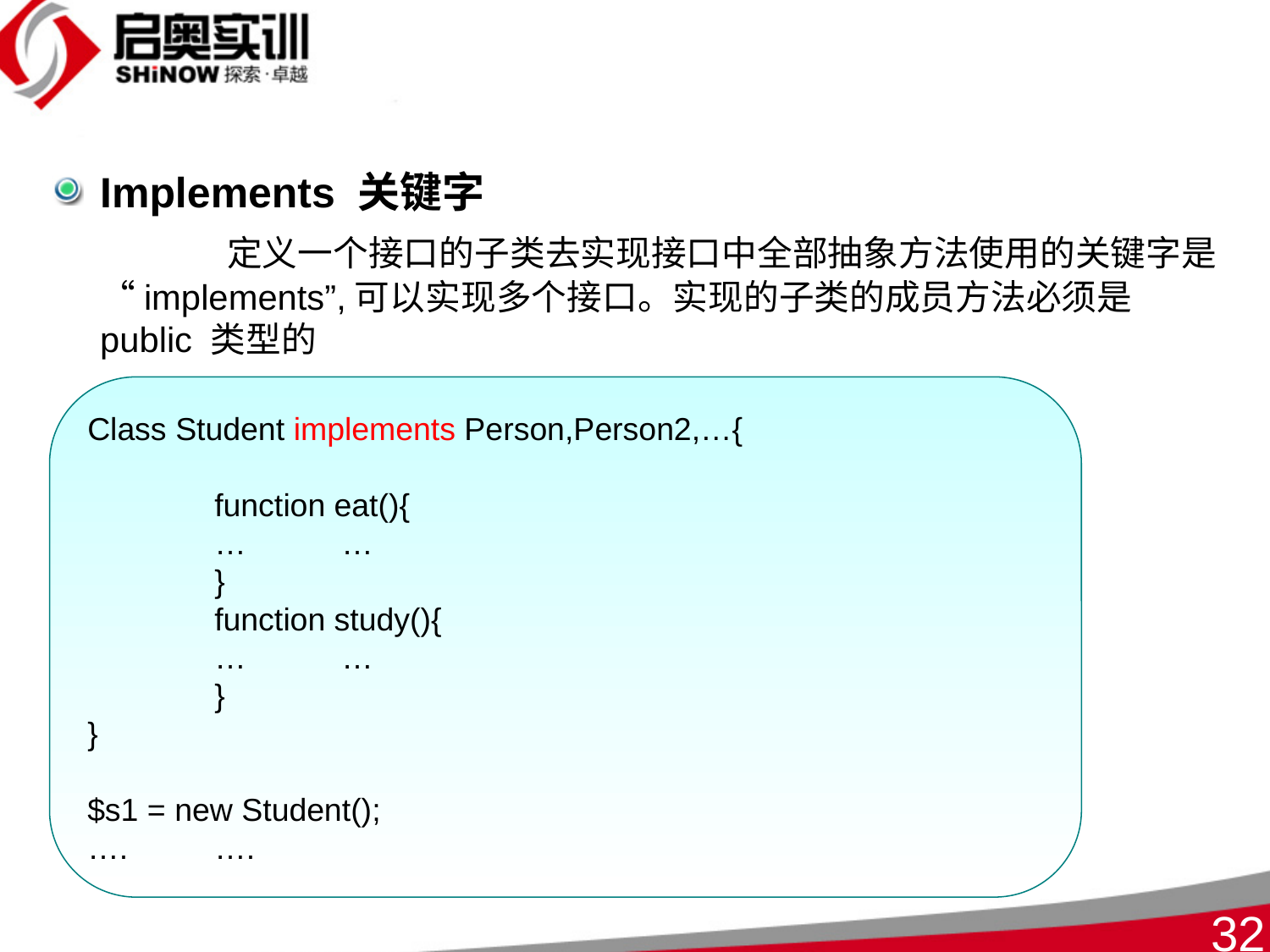

#
Implements 关键字
		定义一个接口的子类去实现接口中全部抽象方法使用的关键字是“implements”,可以实现多个接口。实现的子类的成员方法必须是public 类型的
Class Student implements Person,Person2,…{

	function eat(){
	…	…
	}
	function study(){
	…	…
	}
}

$s1 = new Student();
….	….
32